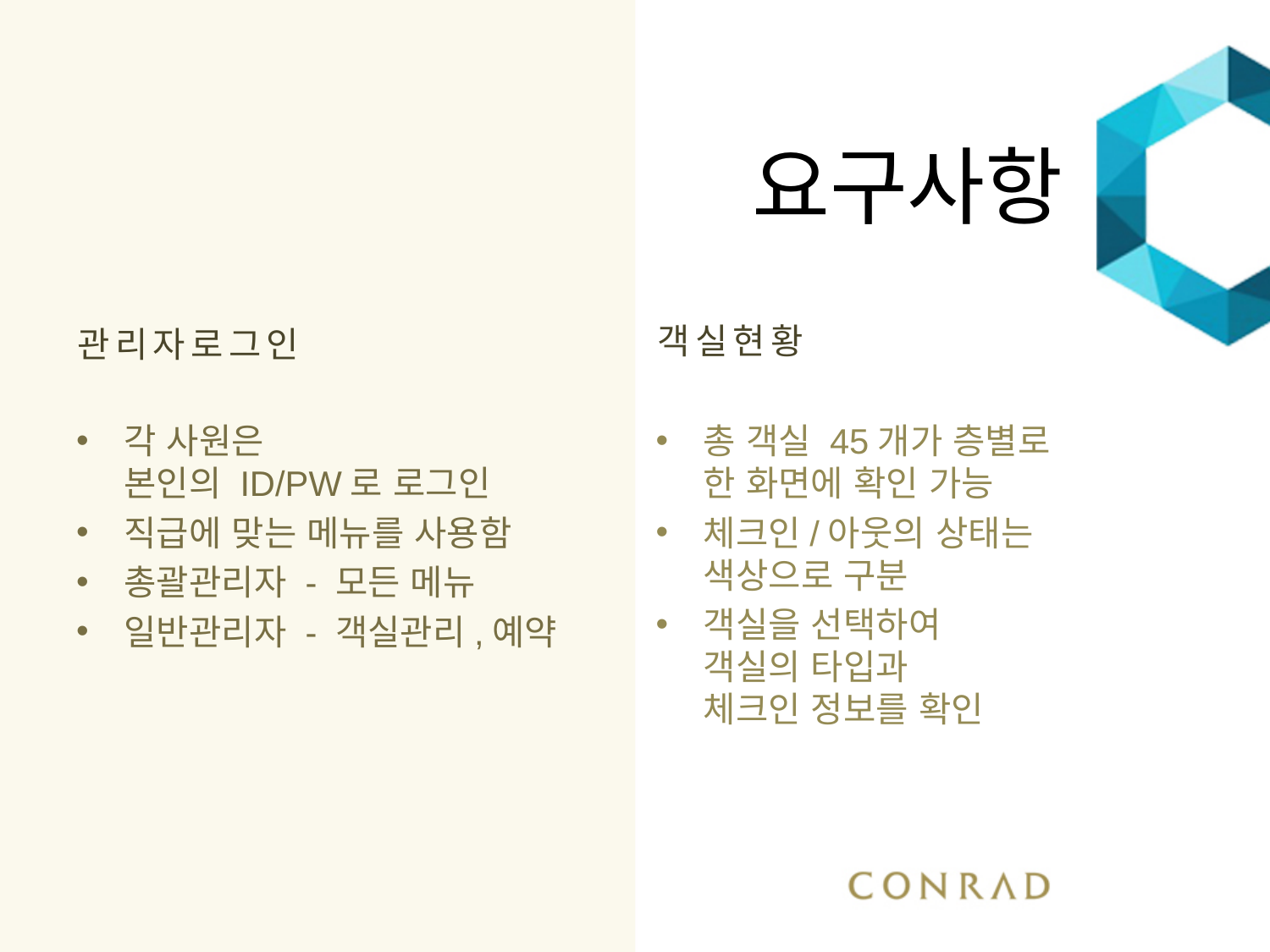

요구사항
객실현황
관리자로그인
총 객실 45개가 층별로
한 화면에 확인 가능
체크인/아웃의 상태는
색상으로 구분
객실을 선택하여
객실의 타입과
체크인 정보를 확인
각 사원은
본인의 ID/PW로 로그인
직급에 맞는 메뉴를 사용함
총괄관리자 - 모든 메뉴
일반관리자 - 객실관리,예약